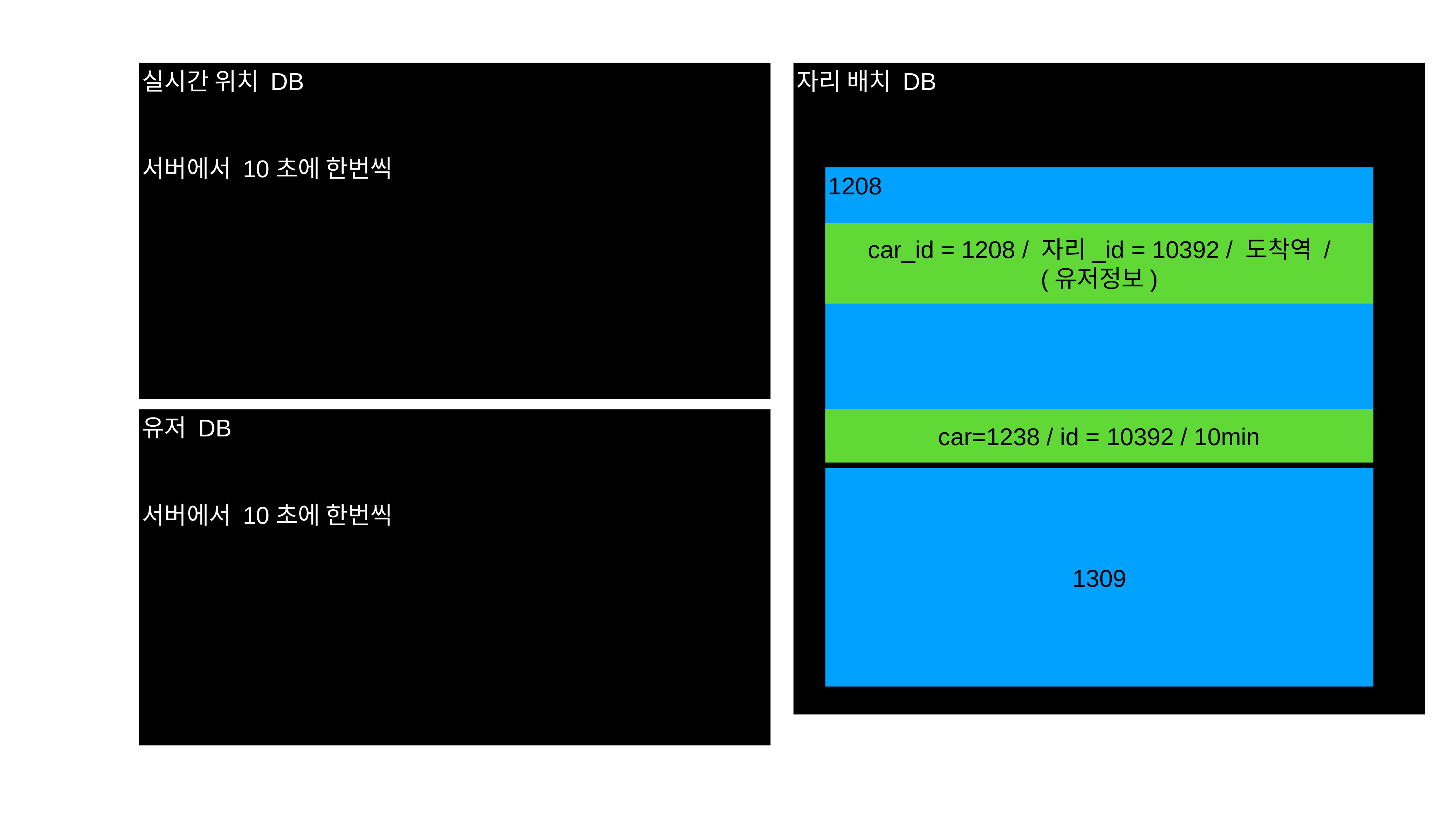

실시간 위치 DB

서버에서 10초에 한번씩
자리 배치 DB
1208
car_id = 1208 / 자리_id = 10392 / 도착역 /
(유저정보)
car=1238 / id = 10392 / 10min
유저 DB

서버에서 10초에 한번씩
1309